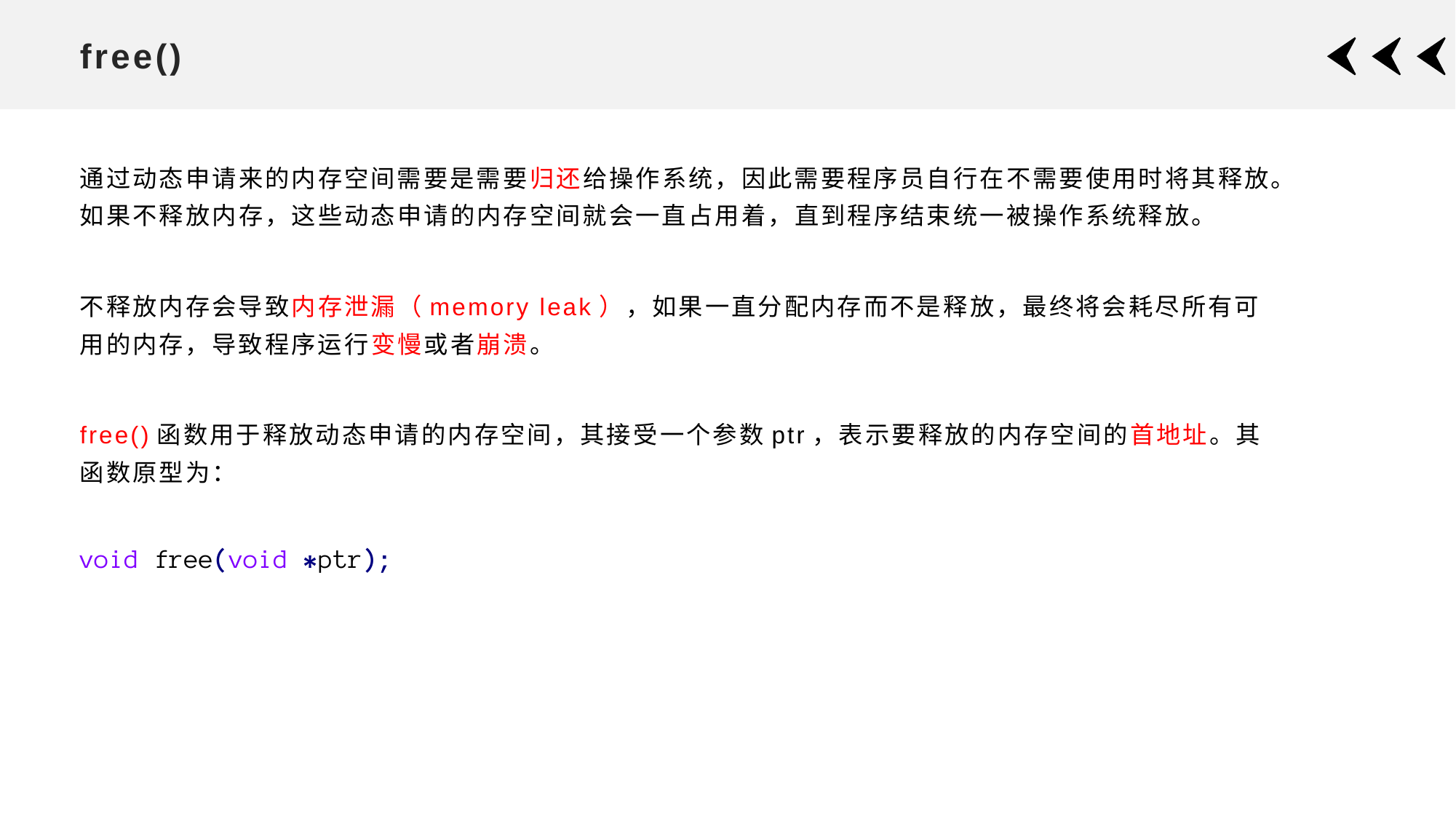

# free()
通过动态申请来的内存空间需要是需要归还给操作系统，因此需要程序员自行在不需要使用时将其释放。如果不释放内存，这些动态申请的内存空间就会一直占用着，直到程序结束统一被操作系统释放。
不释放内存会导致内存泄漏（memory leak），如果一直分配内存而不是释放，最终将会耗尽所有可用的内存，导致程序运行变慢或者崩溃。
free()函数用于释放动态申请的内存空间，其接受一个参数ptr，表示要释放的内存空间的首地址。其函数原型为：
void free(void *ptr);